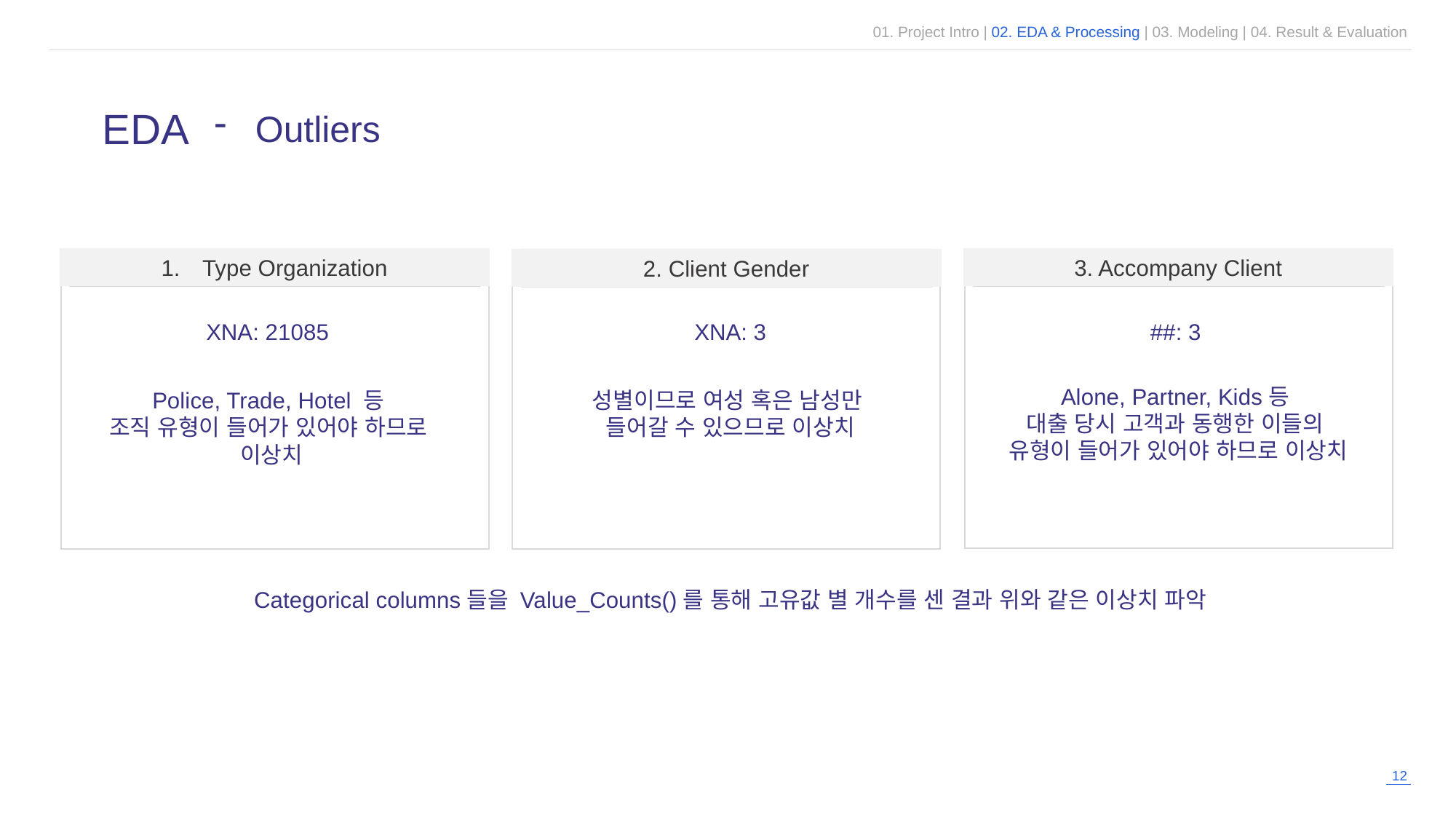

01. Project Intro | 02. EDA & Processing | 03. Modeling | 04. Result & Evaluation

EDA
Outliers
Type Organization

3. Accompany Client

2. Client Gender

0

XNA: 21085
XNA: 3
##: 3
Alone, Partner, Kids등
대출 당시 고객과 동행한 이들의
유형이 들어가 있어야 하므로 이상치
Police, Trade, Hotel 등
조직 유형이 들어가 있어야 하므로
이상치
성별이므로 여성 혹은 남성만
들어갈 수 있으므로 이상치
Categorical columns들을 Value_Counts()를 통해 고유값 별 개수를 센 결과 위와 같은 이상치 파악
12